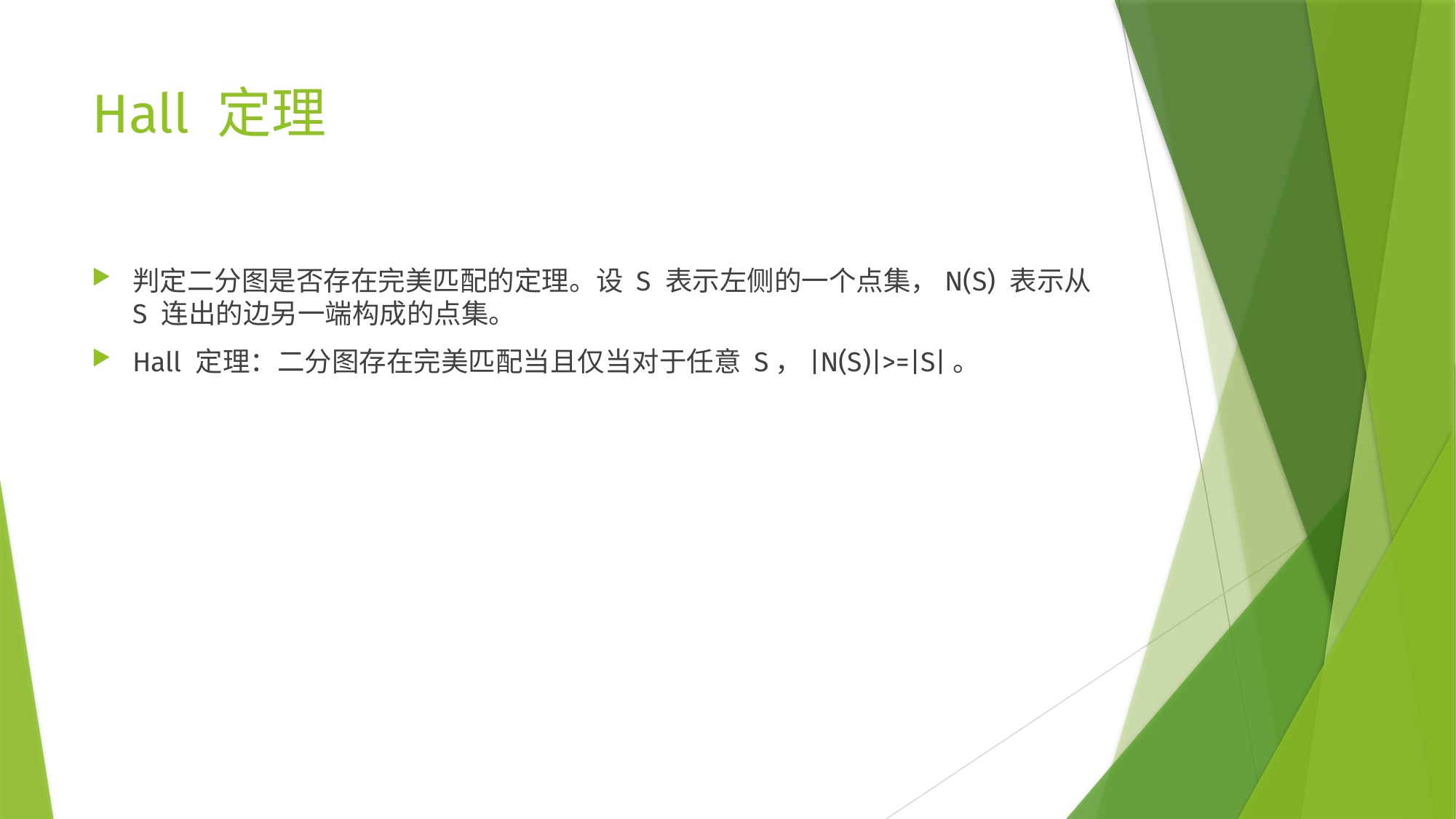

# Hall 定理
判定二分图是否存在完美匹配的定理。设 S 表示左侧的一个点集，N(S) 表示从 S 连出的边另一端构成的点集。
Hall 定理：二分图存在完美匹配当且仅当对于任意 S，|N(S)|>=|S|。